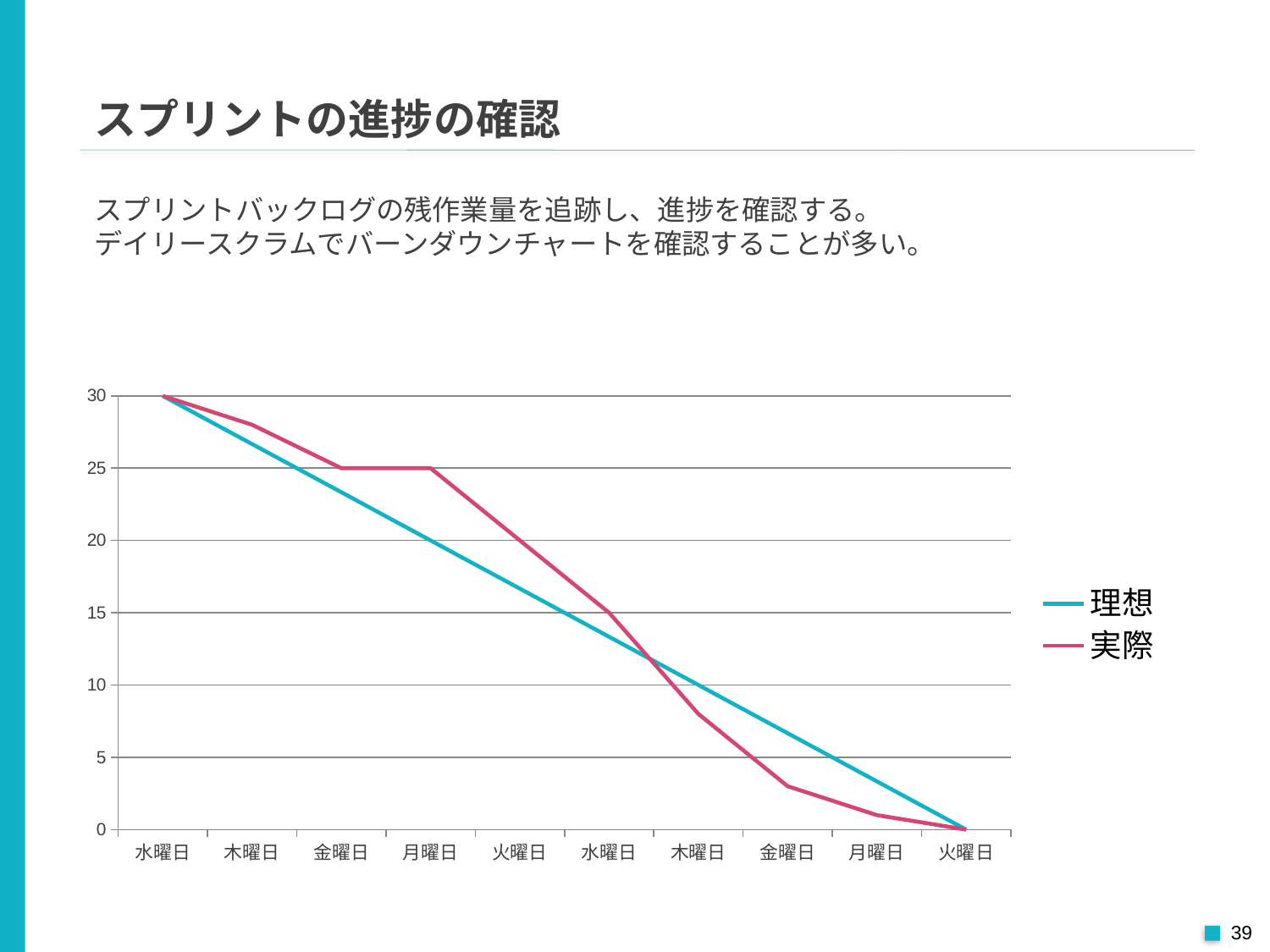

スプリントの進捗の確認
スプリントバックログの残作業量を追跡し、進捗を確認する。
デイリースクラムでバーンダウンチャートを確認することが多い。

### Chart

| Category | 理想 | 実際 |
|---|---|---|
| 水曜日 | 30.0 | 30.0 |
| 木曜日 | 26.666666666666668 | 28.0 |
| 金曜日 | 23.333333333333336 | 25.0 |
| 月曜日 | 20.000000000000004 | 25.0 |
| 火曜日 | 16.66666666666667 | 20.0 |
| 水曜日 | 13.333333333333337 | 15.0 |
| 木曜日 | 10.000000000000004 | 8.0 |
| 金曜日 | 6.66666666666667 | 3.0 |
| 月曜日 | 3.333333333333336 | 1.0 |
| 火曜日 | 0.0 | 0.0 |